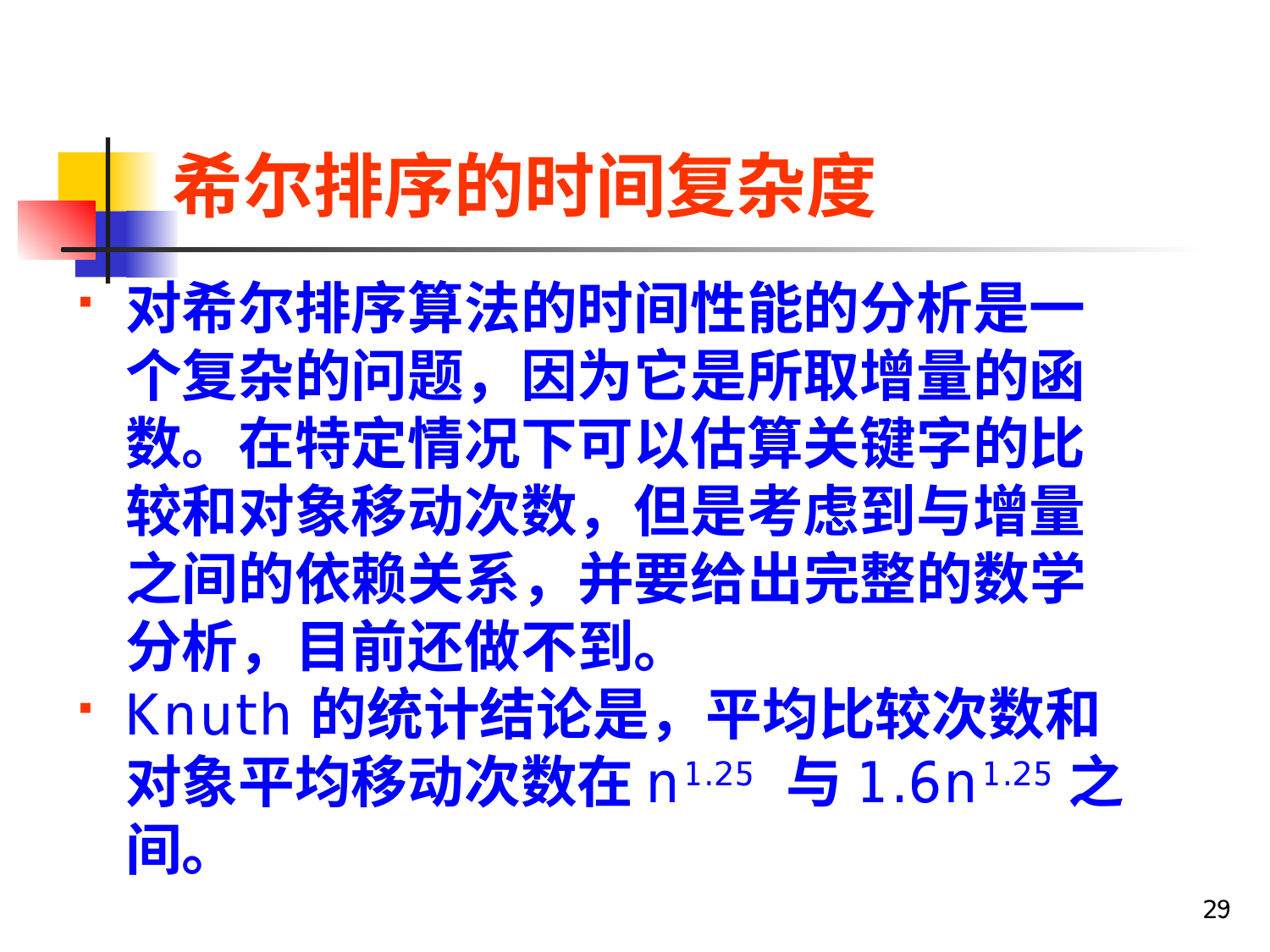

# 希尔排序的时间复杂度
对希尔排序算法的时间性能的分析是一个复杂的问题，因为它是所取增量的函数。在特定情况下可以估算关键字的比较和对象移动次数，但是考虑到与增量之间的依赖关系，并要给出完整的数学分析，目前还做不到。
Knuth的统计结论是，平均比较次数和对象平均移动次数在n1.25 与1.6n1.25之间。
29